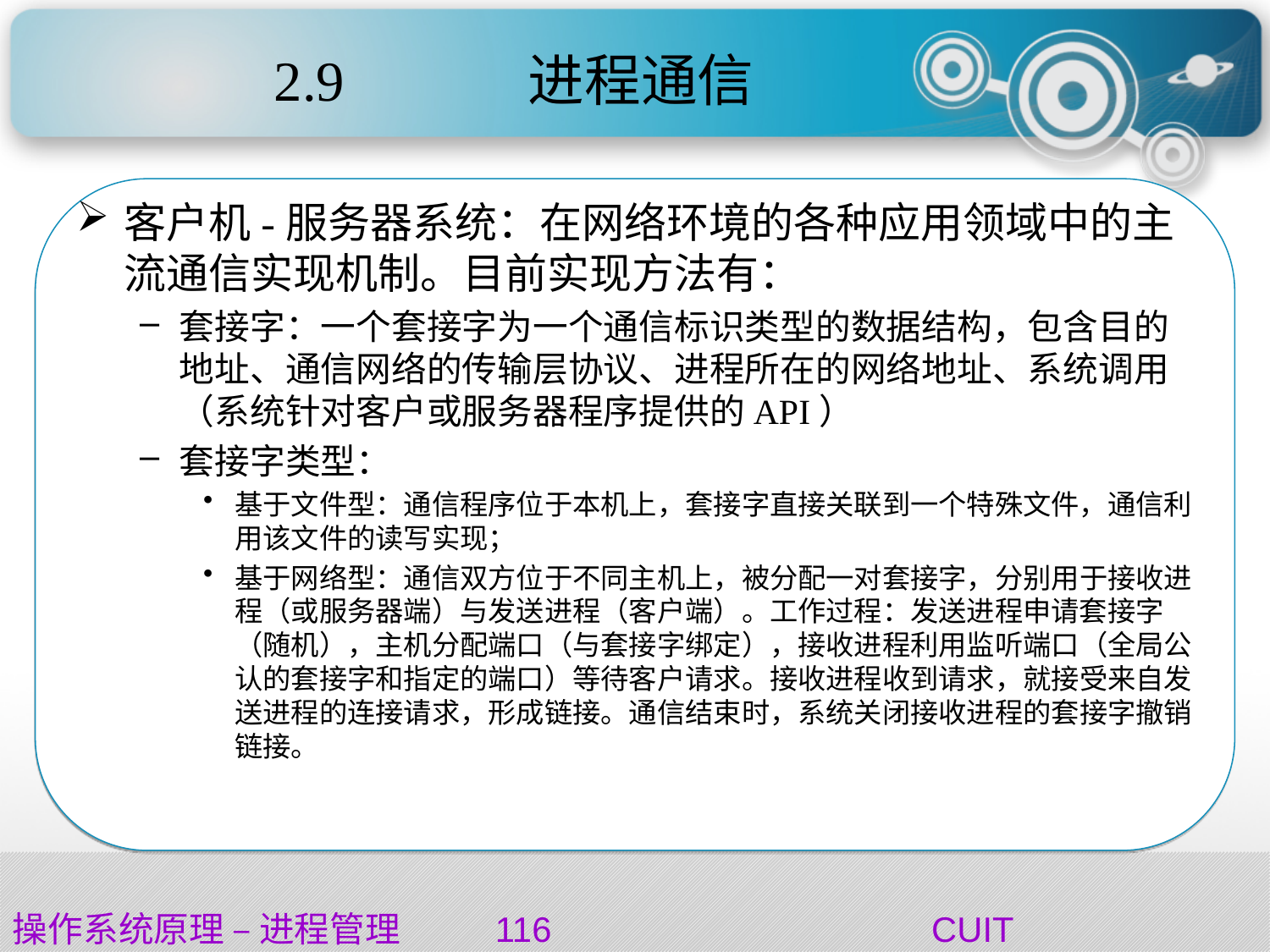

# 2.9		进程通信
客户机-服务器系统：在网络环境的各种应用领域中的主流通信实现机制。目前实现方法有：
套接字：一个套接字为一个通信标识类型的数据结构，包含目的地址、通信网络的传输层协议、进程所在的网络地址、系统调用（系统针对客户或服务器程序提供的API）
套接字类型：
基于文件型：通信程序位于本机上，套接字直接关联到一个特殊文件，通信利用该文件的读写实现；
基于网络型：通信双方位于不同主机上，被分配一对套接字，分别用于接收进程（或服务器端）与发送进程（客户端）。工作过程：发送进程申请套接字（随机），主机分配端口（与套接字绑定），接收进程利用监听端口（全局公认的套接字和指定的端口）等待客户请求。接收进程收到请求，就接受来自发送进程的连接请求，形成链接。通信结束时，系统关闭接收进程的套接字撤销链接。